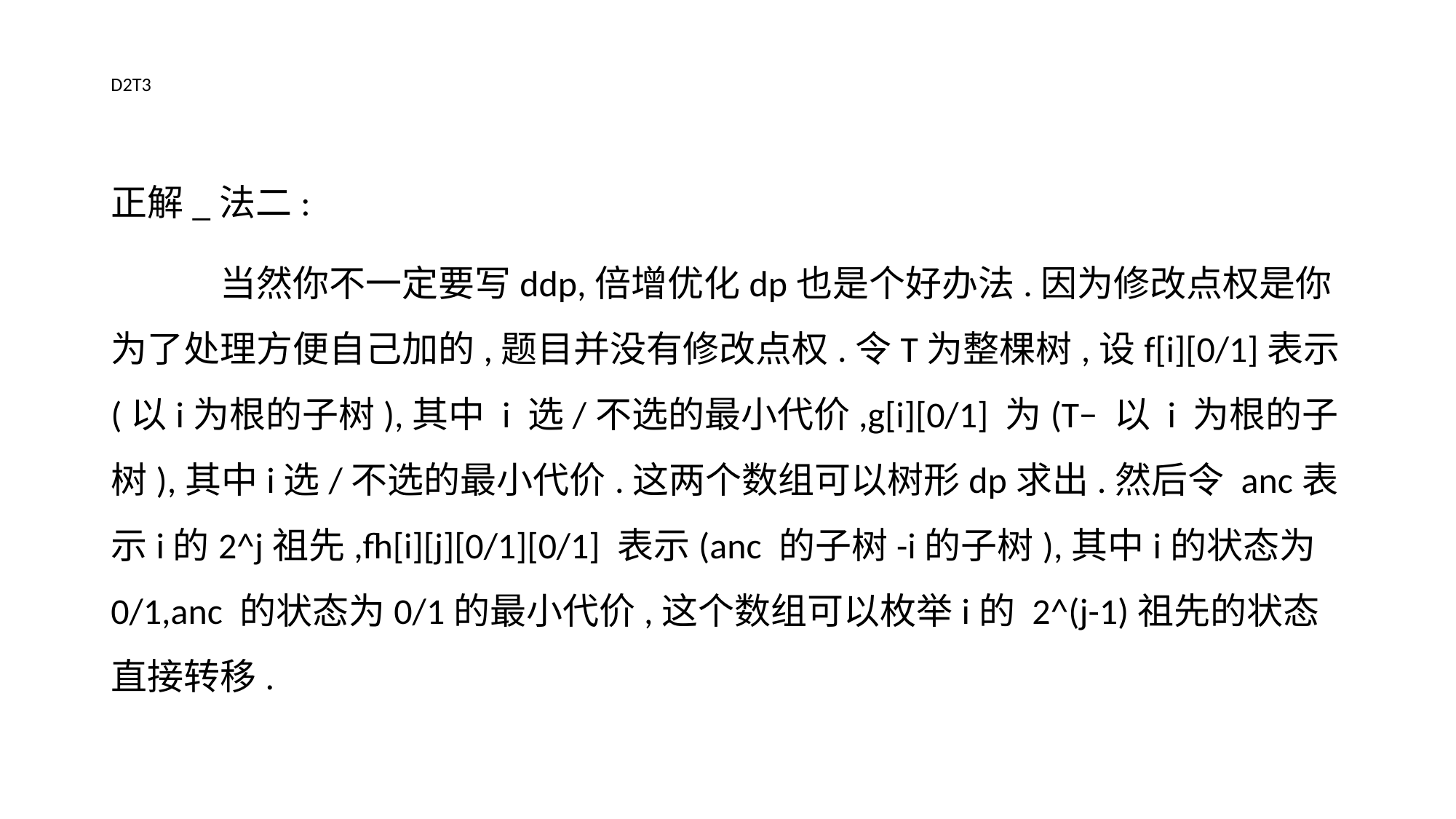

# D2T3
正解_法二:
	当然你不一定要写ddp,倍增优化dp也是个好办法.因为修改点权是你为了处理方便自己加的,题目并没有修改点权.令T为整棵树,设f[i][0/1]表示(以i为根的子树),其中 i 选/不选的最小代价,g[i][0/1] 为(T− 以 i 为根的子树),其中i选/不选的最小代价.这两个数组可以树形dp求出.然后令 anc表示i的2^j祖先,fh[i][j][0/1][0/1] 表示(anc 的子树-i的子树),其中i的状态为0/1,anc 的状态为0/1的最小代价,这个数组可以枚举i的 2^(j-1)祖先的状态直接转移.